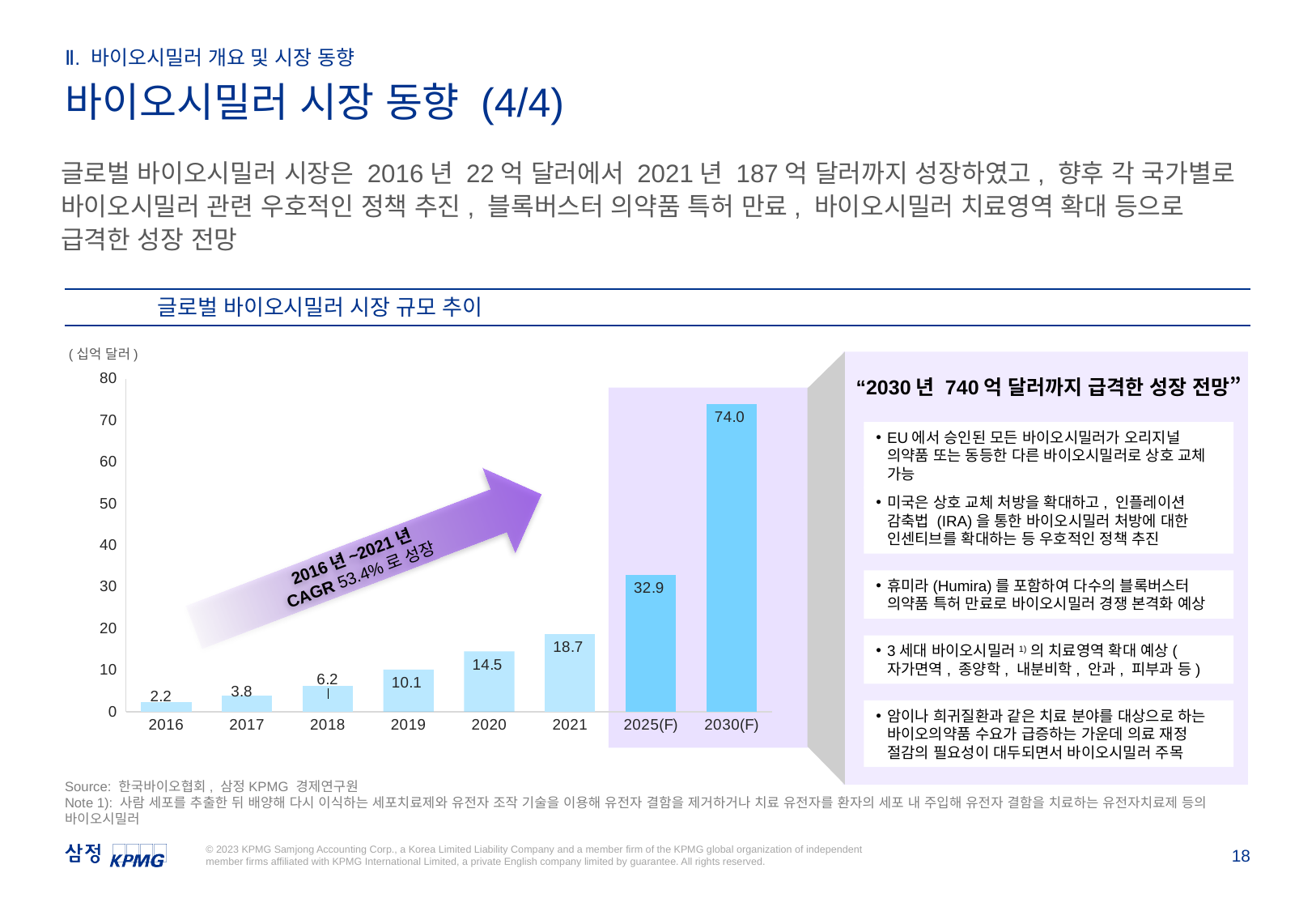

Ⅱ. 바이오시밀러 개요 및 시장 동향
바이오시밀러 시장 동향 (4/4)
글로벌 바이오시밀러 시장은 2016년 22억 달러에서 2021년 187억 달러까지 성장하였고, 향후 각 국가별로 바이오시밀러 관련 우호적인 정책 추진, 블록버스터 의약품 특허 만료, 바이오시밀러 치료영역 확대 등으로 급격한 성장 전망
글로벌 바이오시밀러 시장 규모 추이
(십억 달러)

### Chart

| Category | IT |
|---|---|
| 2016 | 2.2 |
| 2017 | 3.8 |
| 2018 | 6.2 |
| 2019 | 10.1 |
| 2020 | 14.5 |
| 2021 | 18.7 |
| 2025(F) | 32.9 |
| 2030(F) | 74.0 |
“2030년 740억 달러까지 급격한 성장 전망”

EU에서 승인된 모든 바이오시밀러가 오리지널 의약품 또는 동등한 다른 바이오시밀러로 상호 교체 가능
미국은 상호 교체 처방을 확대하고, 인플레이션 감축법 (IRA)을 통한 바이오시밀러 처방에 대한 인센티브를 확대하는 등 우호적인 정책 추진
2016년~2021년
CAGR 53.4%로 성장
휴미라(Humira)를 포함하여 다수의 블록버스터 의약품 특허 만료로 바이오시밀러 경쟁 본격화 예상
3세대 바이오시밀러1)의 치료영역 확대 예상(자가면역, 종양학, 내분비학, 안과, 피부과 등)
암이나 희귀질환과 같은 치료 분야를 대상으로 하는 바이오의약품 수요가 급증하는 가운데 의료 재정 절감의 필요성이 대두되면서 바이오시밀러 주목
Source: 한국바이오협회, 삼정KPMG 경제연구원
Note 1): 사람 세포를 추출한 뒤 배양해 다시 이식하는 세포치료제와 유전자 조작 기술을 이용해 유전자 결함을 제거하거나 치료 유전자를 환자의 세포 내 주입해 유전자 결함을 치료하는 유전자치료제 등의 바이오시밀러